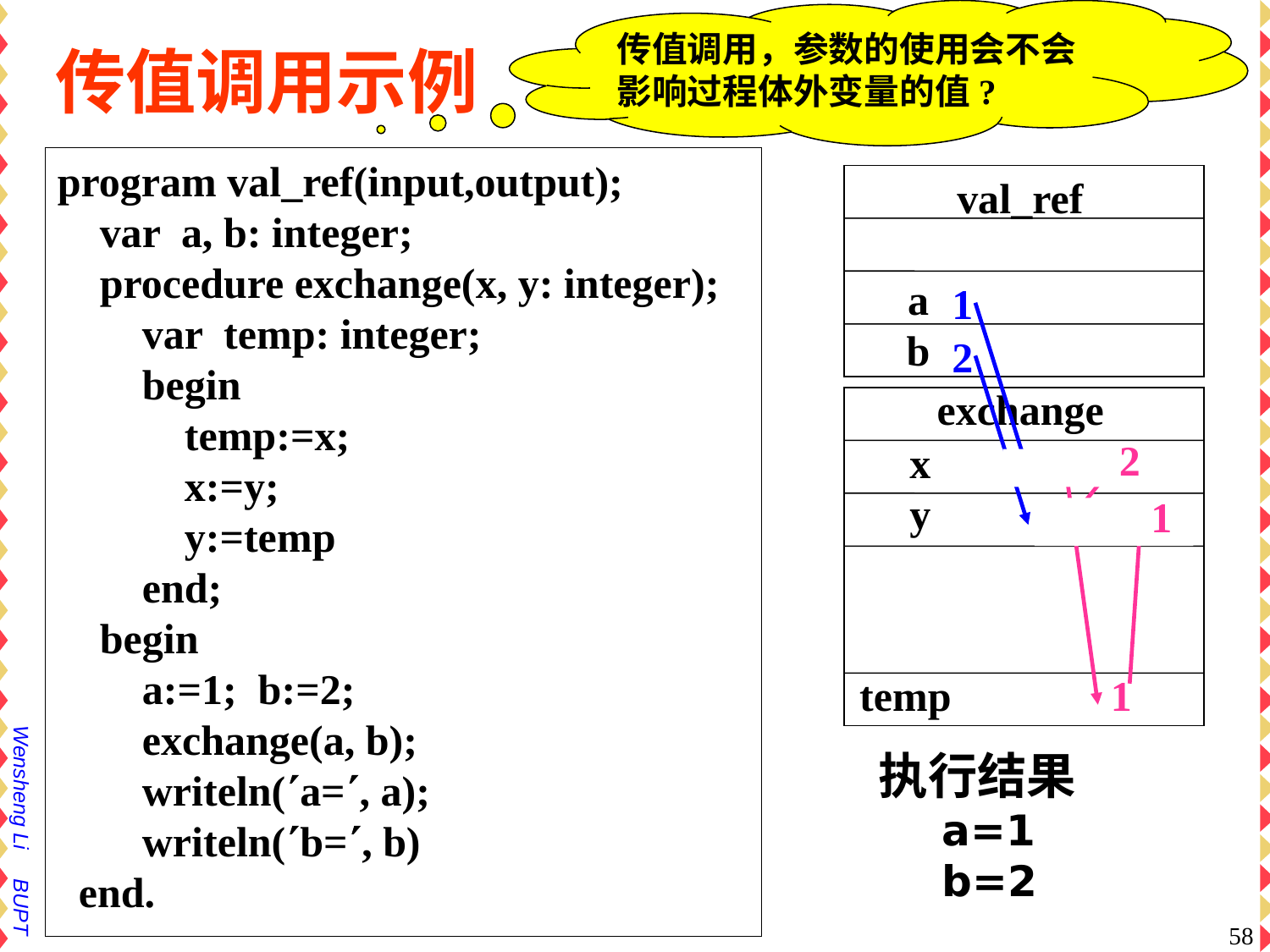

传值调用，参数的使用会不会影响过程体外变量的值?
# 传值调用示例
program val_ref(input,output);
    var  a, b: integer;
    procedure exchange(x, y: integer);
        var  temp: integer;
        begin
            temp:=x;
            x:=y;
            y:=temp
        end;
    begin
        a:=1;  b:=2;
        exchange(a, b);
        writeln(′a=′, a);
        writeln(′b=′, b)
  end.
val_ref

a
b

1

2

exchange

x
y

temp

1
         2

2
         1

1
执行结果
a=1
b=2
58